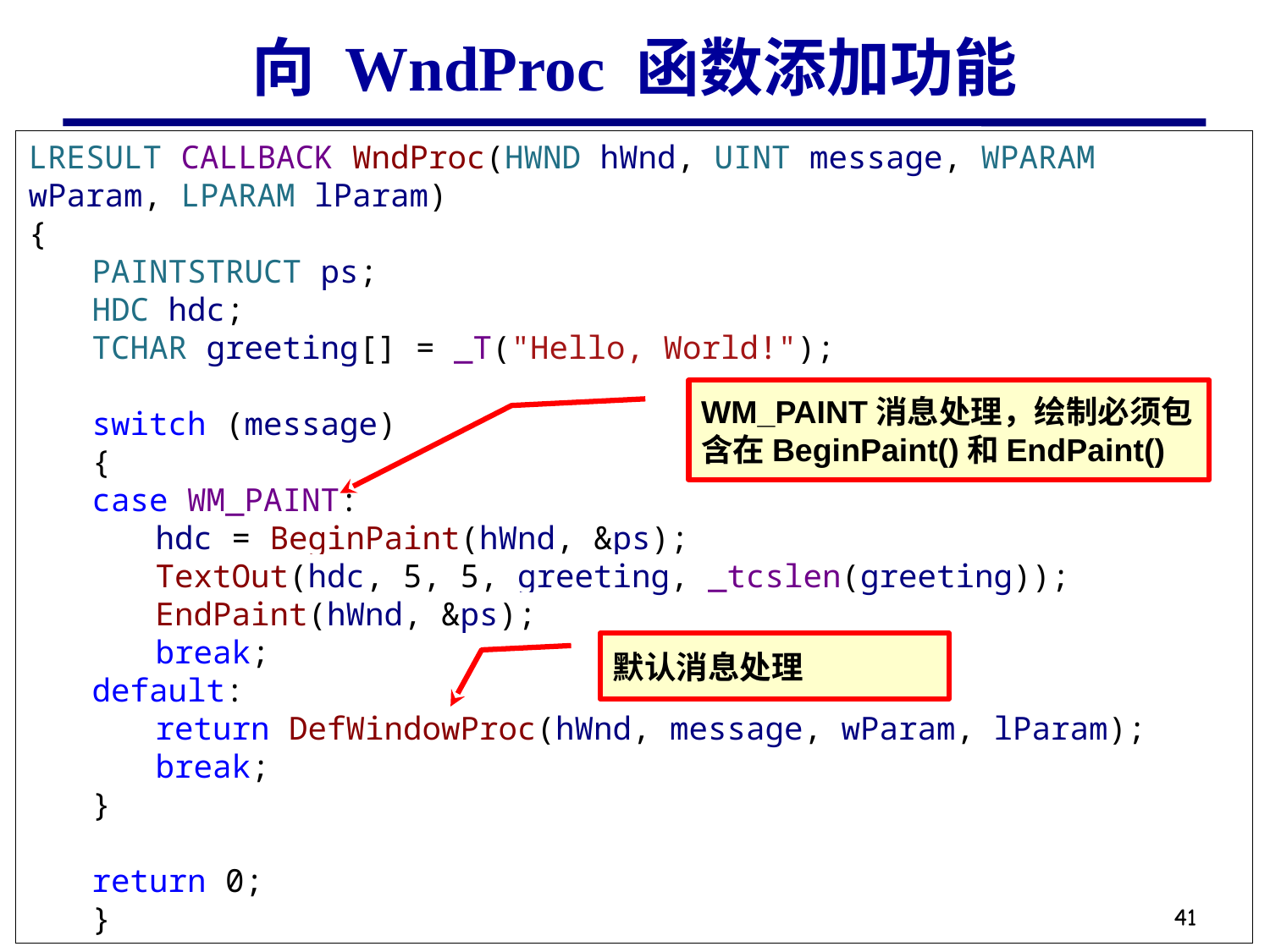

# 向 WndProc 函数添加功能
LRESULT CALLBACK WndProc(HWND hWnd, UINT message, WPARAM wParam, LPARAM lParam)
{
PAINTSTRUCT ps;
HDC hdc;
TCHAR greeting[] = _T("Hello, World!");

switch (message)
{
case WM_PAINT:
hdc = BeginPaint(hWnd, &ps);
TextOut(hdc, 5, 5, greeting, _tcslen(greeting));
EndPaint(hWnd, &ps);
break;
default:
return DefWindowProc(hWnd, message, wParam, lParam);
break;
}

return 0;
}
WM_PAINT消息处理，绘制必须包
含在BeginPaint()和EndPaint()
默认消息处理